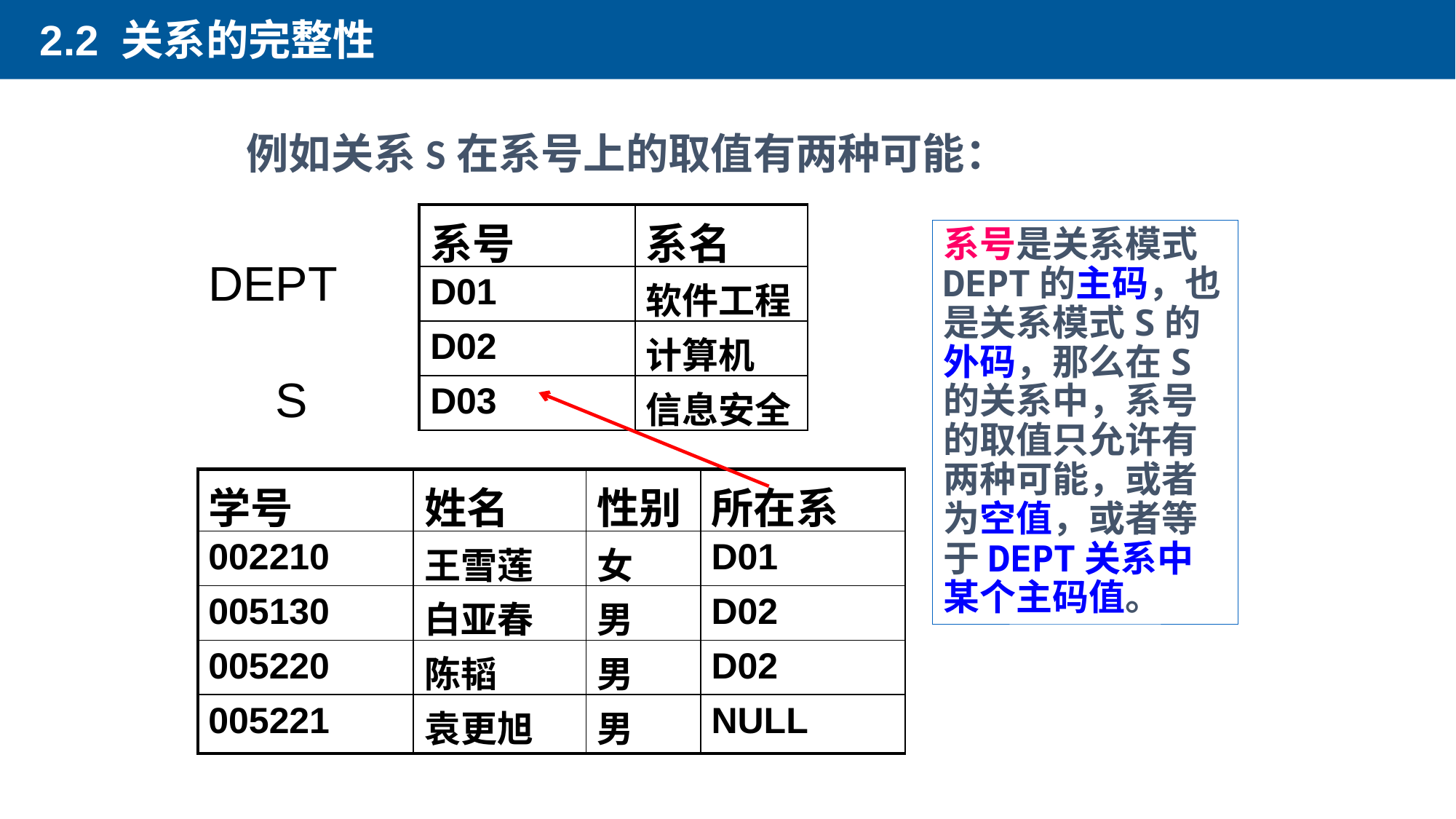

2.2 关系的完整性
例如关系S在系号上的取值有两种可能：
| 系号 | 系名 |
| --- | --- |
| D01 | 软件工程 |
| D02 | 计算机 |
| D03 | 信息安全 |
系号是关系模式DEPT的主码，也是关系模式S的外码，那么在S的关系中，系号的取值只允许有两种可能，或者为空值，或者等于DEPT关系中某个主码值。
DEPT

     S
| 学号 | 姓名 | 性别 | 所在系 |
| --- | --- | --- | --- |
| 002210 | 王雪莲 | 女 | D01 |
| 005130 | 白亚春 | 男 | D02 |
| 005220 | 陈韬 | 男 | D02 |
| 005221 | 袁更旭 | 男 | NULL |